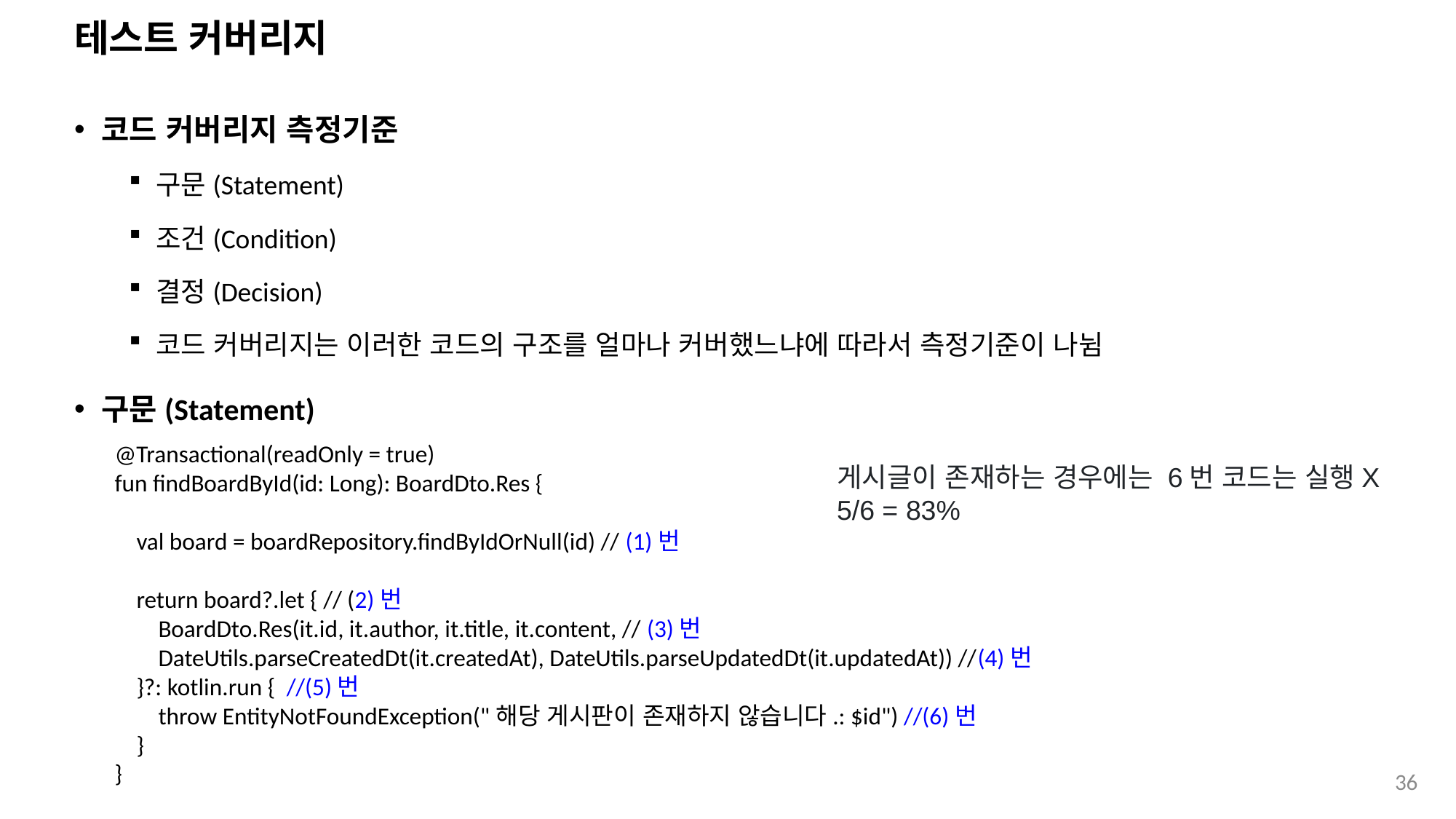

# 테스트 커버리지
코드 커버리지 측정기준
구문(Statement)
조건(Condition)
결정(Decision)
코드 커버리지는 이러한 코드의 구조를 얼마나 커버했느냐에 따라서 측정기준이 나뉨
구문(Statement)

@Transactional(readOnly = true)
fun findBoardById(id: Long): BoardDto.Res {

    val board = boardRepository.findByIdOrNull(id) // (1)번

    return board?.let { // (2)번
        BoardDto.Res(it.id, it.author, it.title, it.content, // (3)번
        DateUtils.parseCreatedDt(it.createdAt), DateUtils.parseUpdatedDt(it.updatedAt)) //(4)번
    }?: kotlin.run {  //(5)번
        throw EntityNotFoundException("해당 게시판이 존재하지 않습니다.: $id") //(6)번
    }
}
게시글이 존재하는 경우에는 6번 코드는 실행X
5/6 = 83%
36